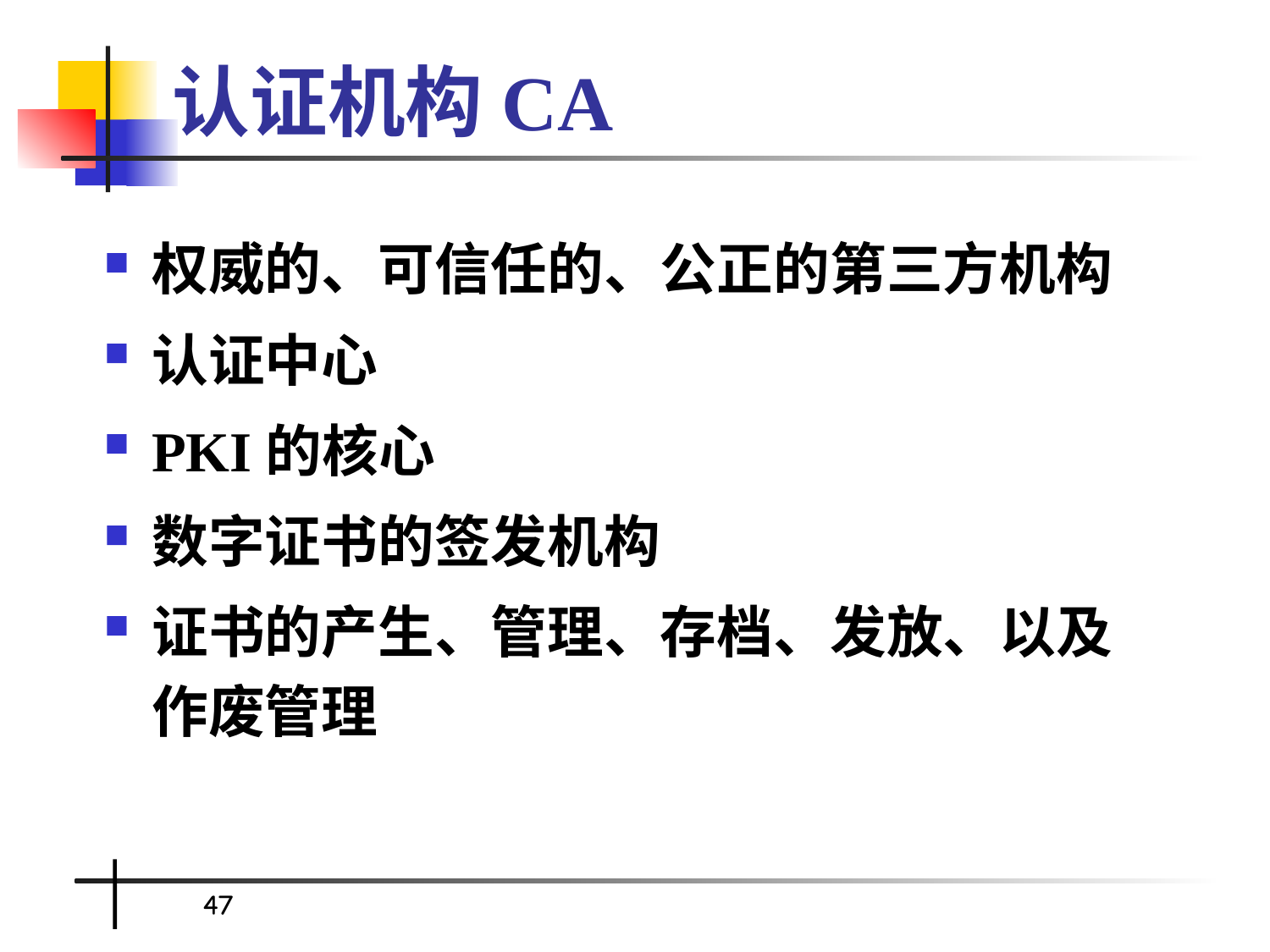

# 认证机构CA
权威的、可信任的、公正的第三方机构
认证中心
PKI的核心
数字证书的签发机构
证书的产生、管理、存档、发放、以及作废管理
47